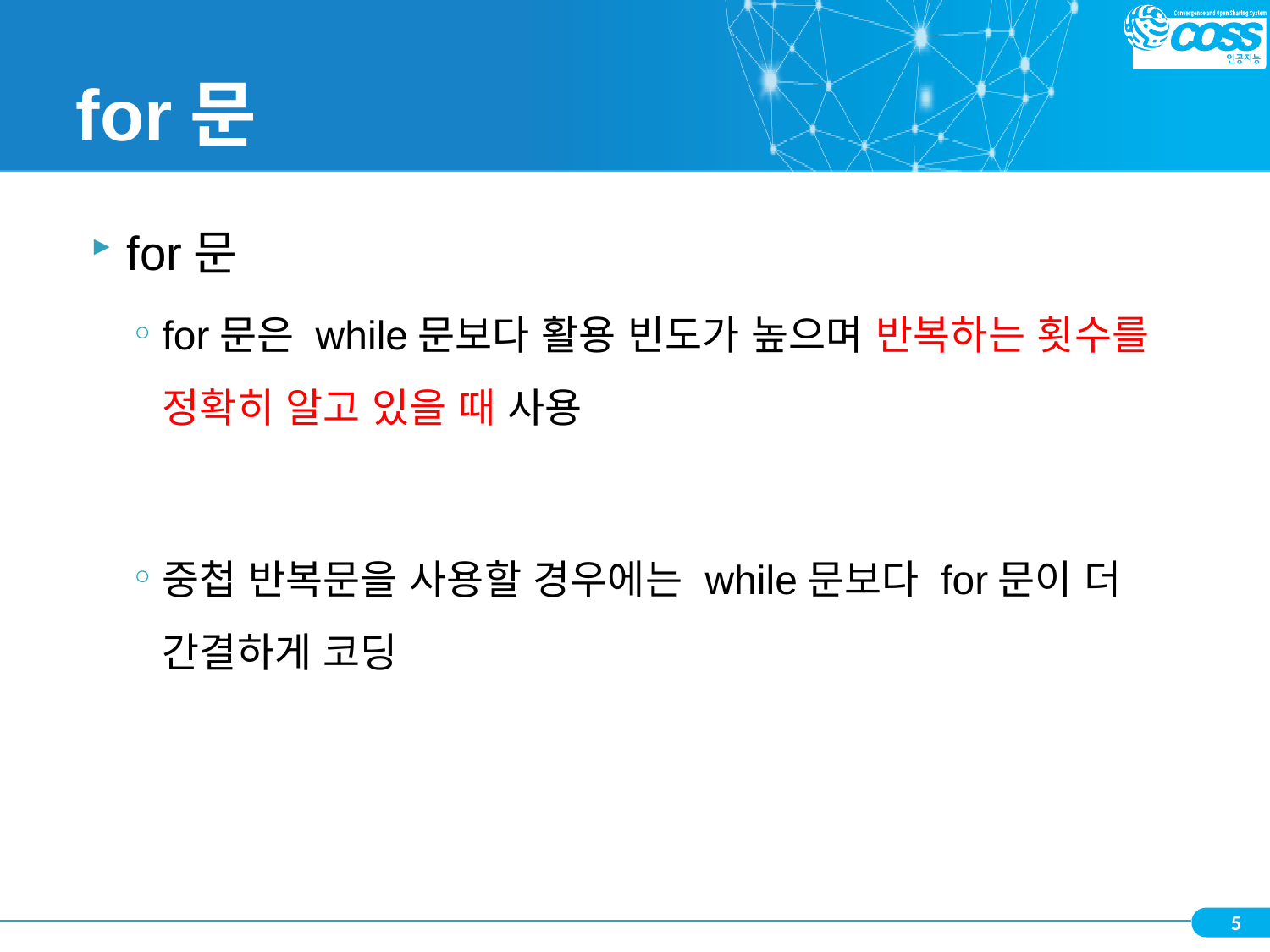

# for문
for문
for문은 while문보다 활용 빈도가 높으며 반복하는 횟수를 정확히 알고 있을 때 사용

중첩 반복문을 사용할 경우에는 while문보다 for문이 더 간결하게 코딩